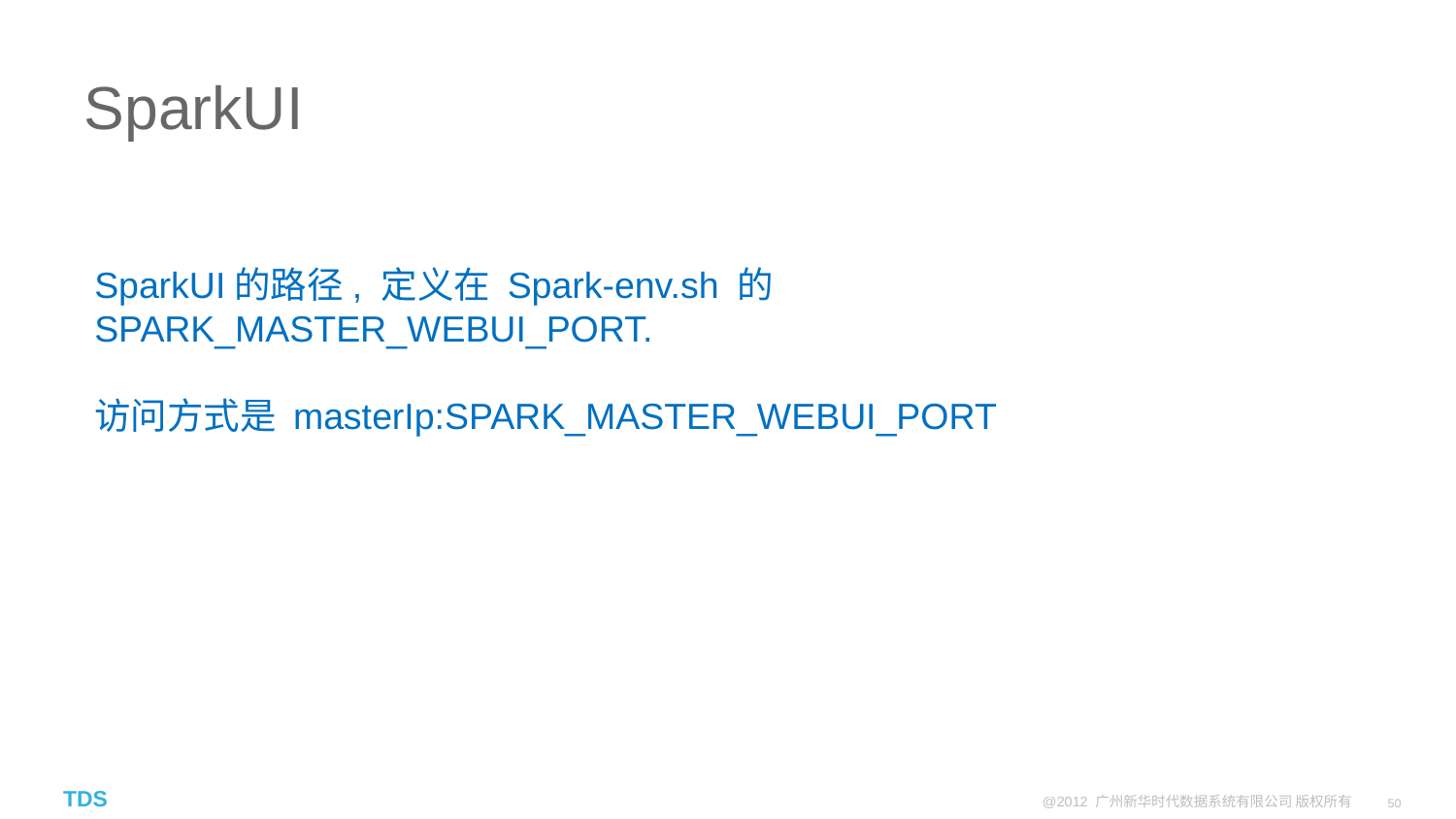

# SparkUI

SparkUI的路径, 定义在 Spark-env.sh 的 SPARK_MASTER_WEBUI_PORT.

访问方式是 masterIp:SPARK_MASTER_WEBUI_PORT